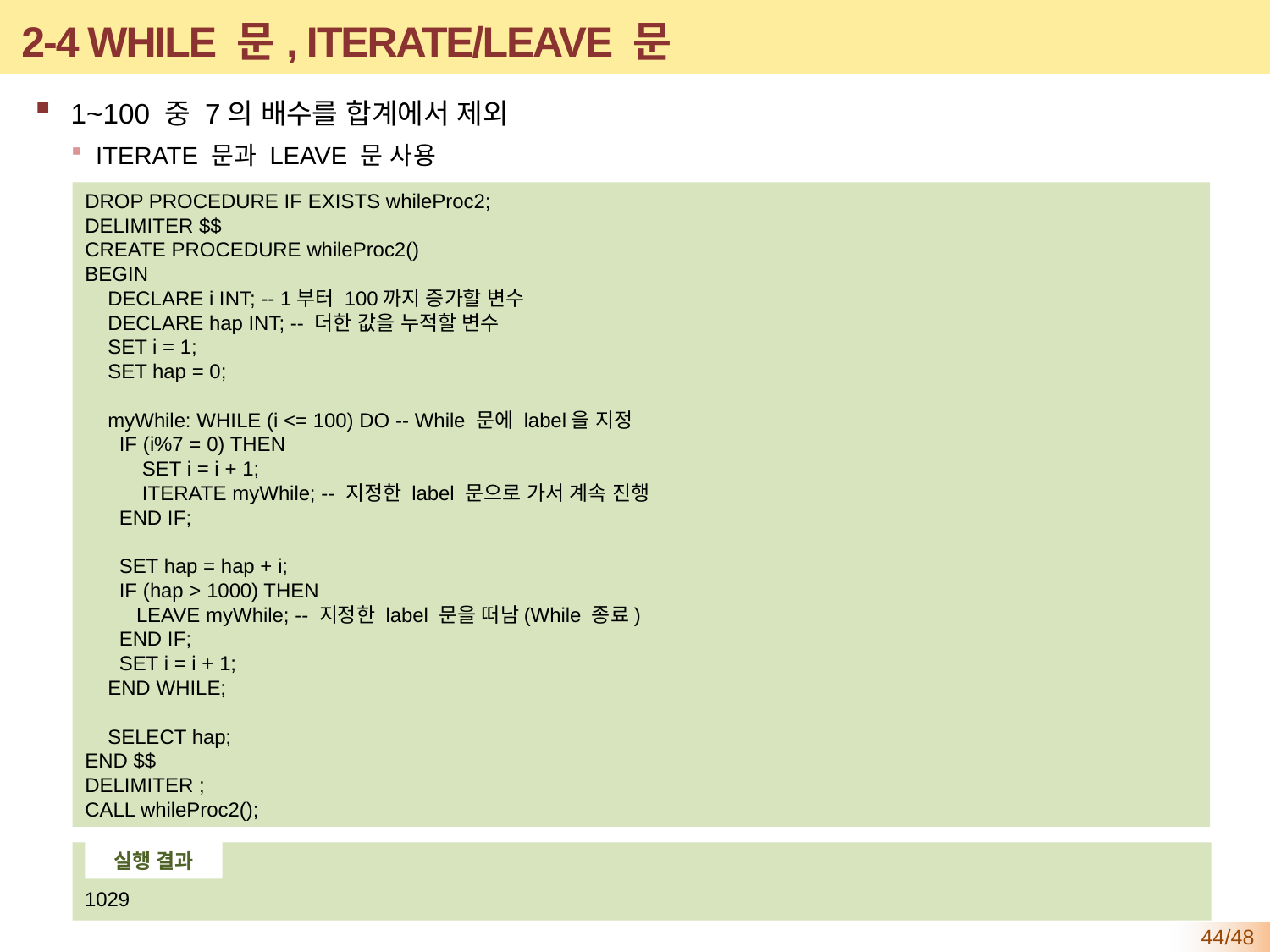

# 2-4 WHILE 문, ITERATE/LEAVE 문
1~100 중 7의 배수를 합계에서 제외
ITERATE 문과 LEAVE 문 사용

DROP PROCEDURE IF EXISTS whileProc2;
DELIMITER $$
CREATE PROCEDURE whileProc2()
BEGIN
    DECLARE i INT; -- 1부터 100까지 증가할 변수
    DECLARE hap INT; -- 더한 값을 누적할 변수
    SET i = 1;
    SET hap = 0;

    myWhile: WHILE (i <= 100) DO -- While 문에 label을 지정
      IF (i%7 = 0) THEN
          SET i = i + 1;
          ITERATE myWhile; -- 지정한 label 문으로 가서 계속 진행
      END IF;

      SET hap = hap + i;
      IF (hap > 1000) THEN
         LEAVE myWhile; -- 지정한 label 문을 떠남(While 종료)
      END IF;
      SET i = i + 1;
    END WHILE;

    SELECT hap;
END $$
DELIMITER ;
CALL whileProc2();
실행 결과

1029